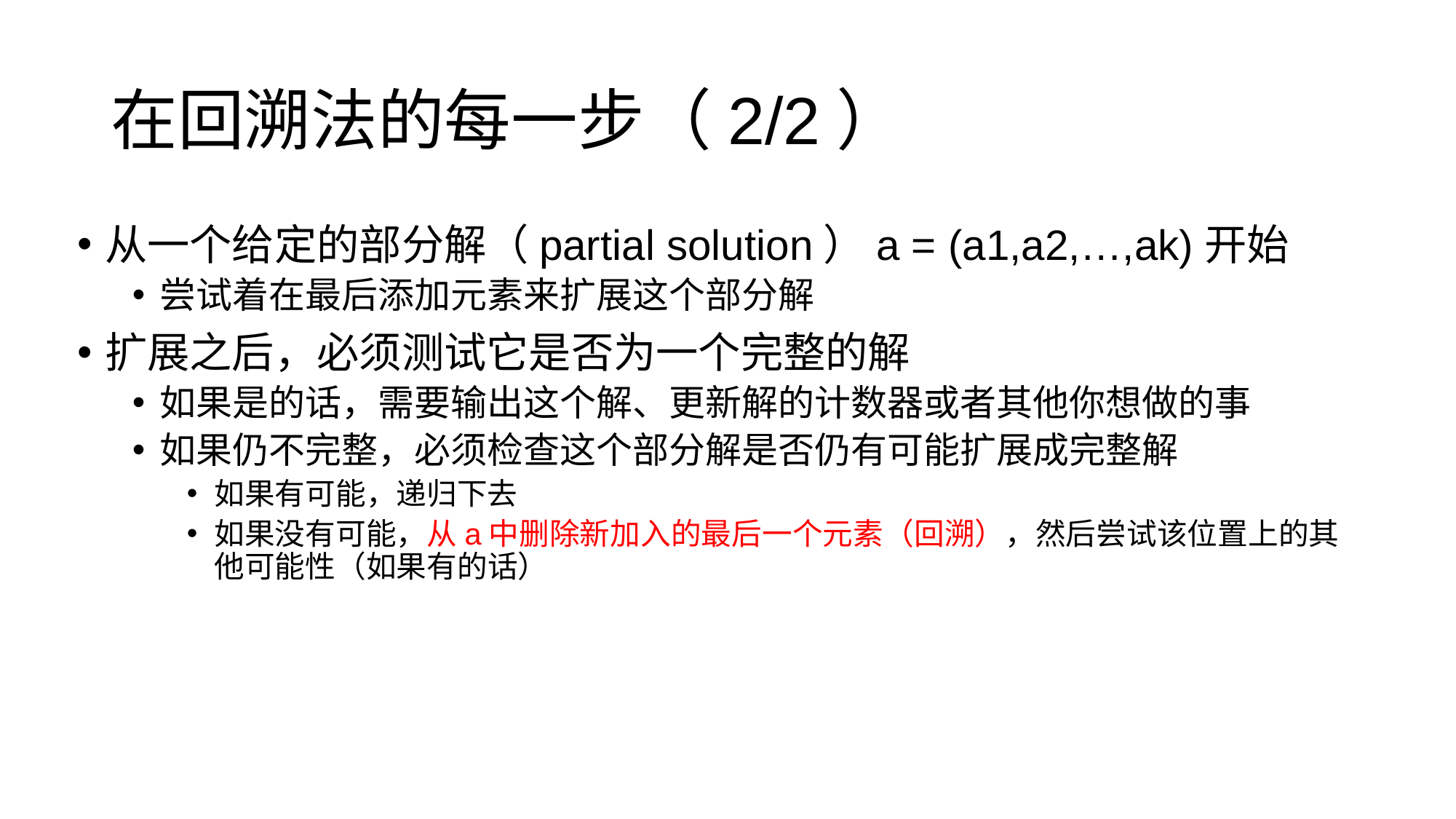

# 在回溯法的每一步（2/2）
从一个给定的部分解（partial solution）a = (a1,a2,…,ak)开始
尝试着在最后添加元素来扩展这个部分解
扩展之后，必须测试它是否为一个完整的解
如果是的话，需要输出这个解、更新解的计数器或者其他你想做的事
如果仍不完整，必须检查这个部分解是否仍有可能扩展成完整解
如果有可能，递归下去
如果没有可能，从a中删除新加入的最后一个元素（回溯），然后尝试该位置上的其他可能性（如果有的话）